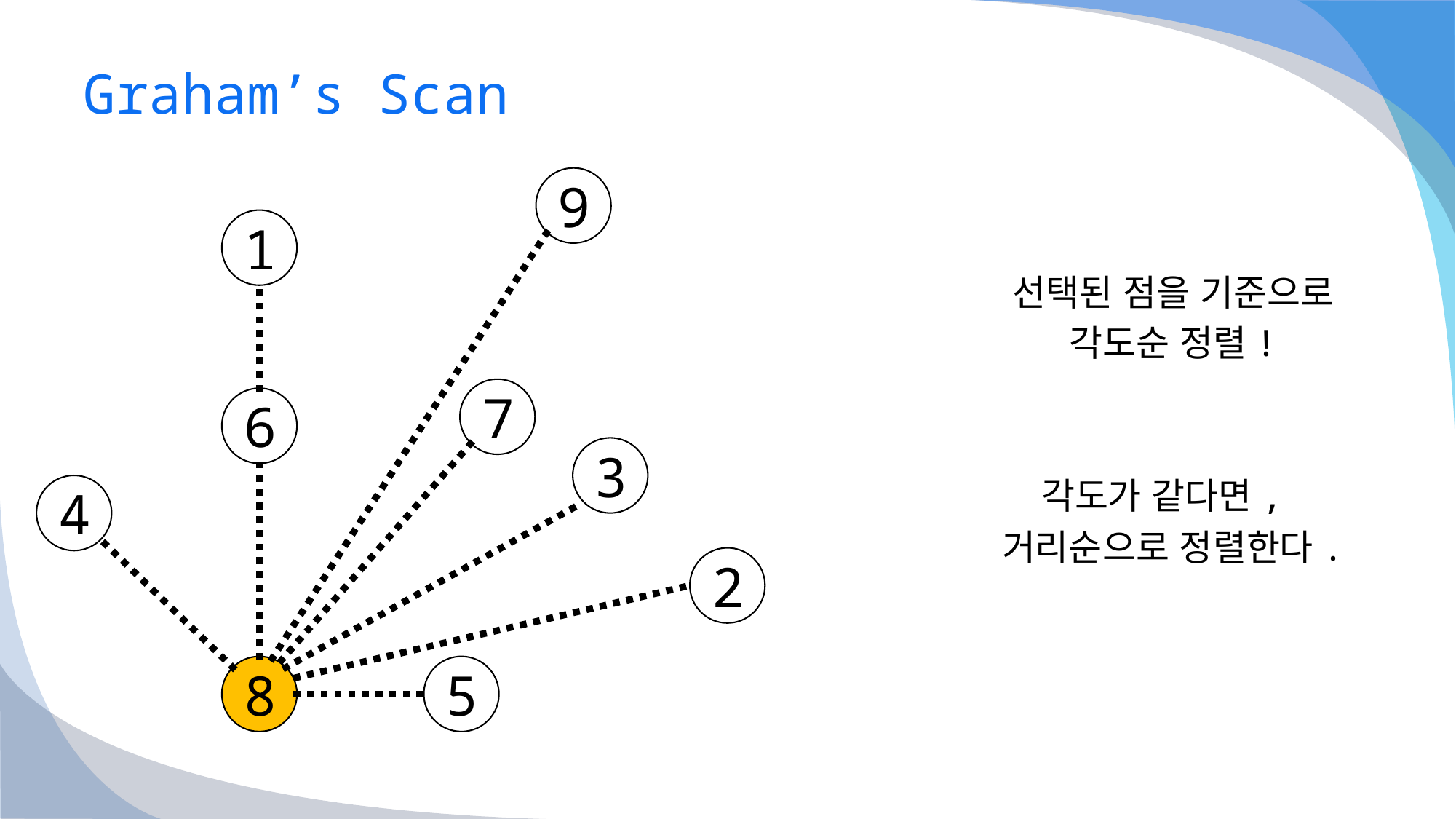

# Graham’s Scan

선택된 점을 기준으로
각도순 정렬!

각도가 같다면,
거리순으로 정렬한다.
9
1
7
6
3
4
2
8
5